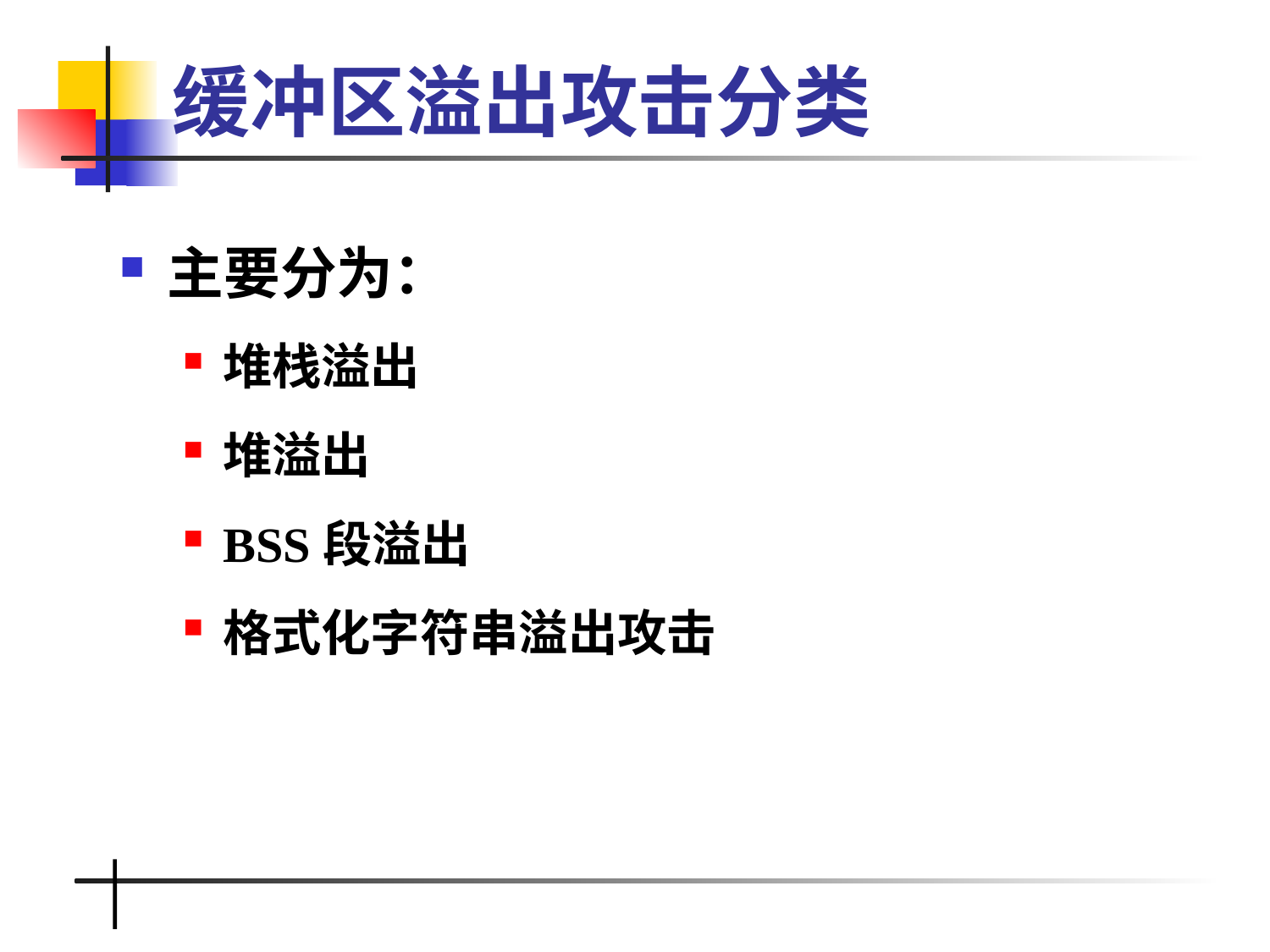

# 缓冲区溢出攻击分类
主要分为：
堆栈溢出
堆溢出
BSS段溢出
格式化字符串溢出攻击